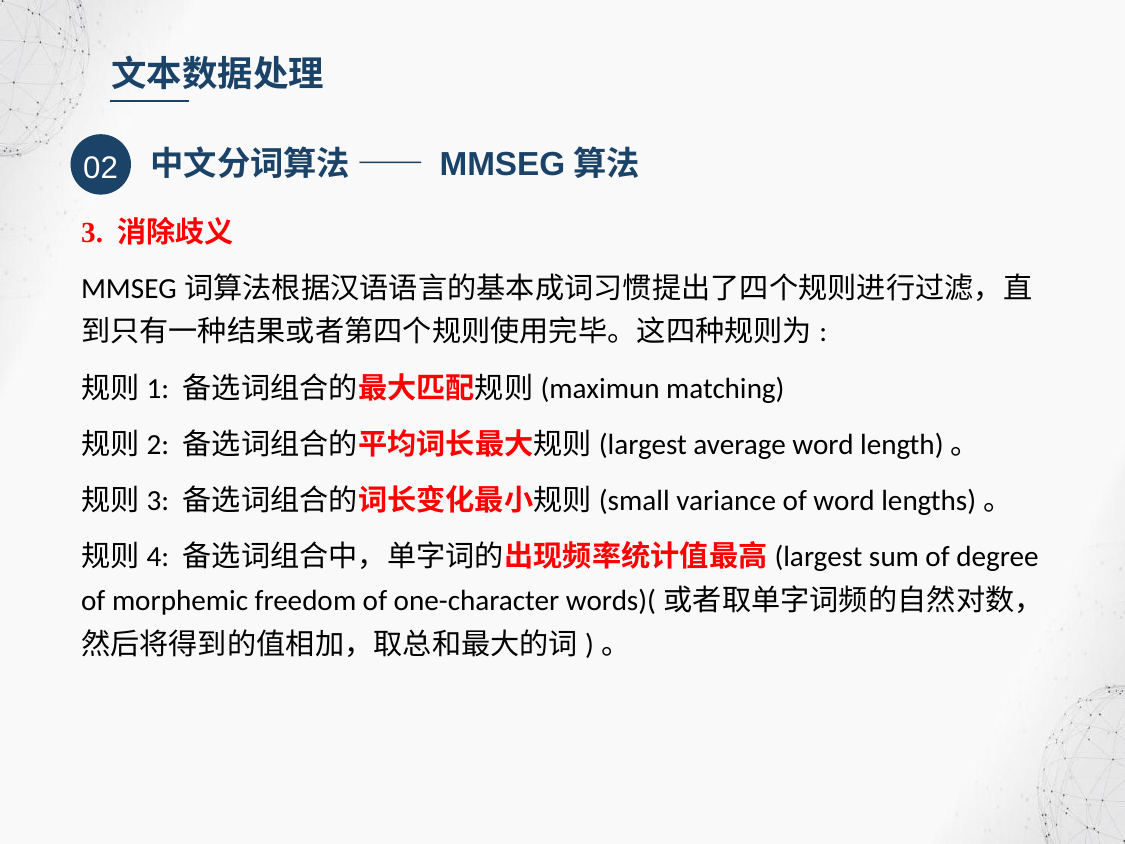

文本数据处理

02
中文分词算法 —— MMSEG算法
3. 消除歧义
MMSEG词算法根据汉语语言的基本成词习惯提出了四个规则进行过滤，直到只有一种结果或者第四个规则使用完毕。这四种规则为:
规则1: 备选词组合的最大匹配规则(maximun matching)
规则2: 备选词组合的平均词长最大规则(largest average word length)。
规则3: 备选词组合的词长变化最小规则(small variance of word lengths)。
规则4: 备选词组合中，单字词的出现频率统计值最高(largest sum of degree of morphemic freedom of one-character words)(或者取单字词频的自然对数，然后将得到的值相加，取总和最大的词)。